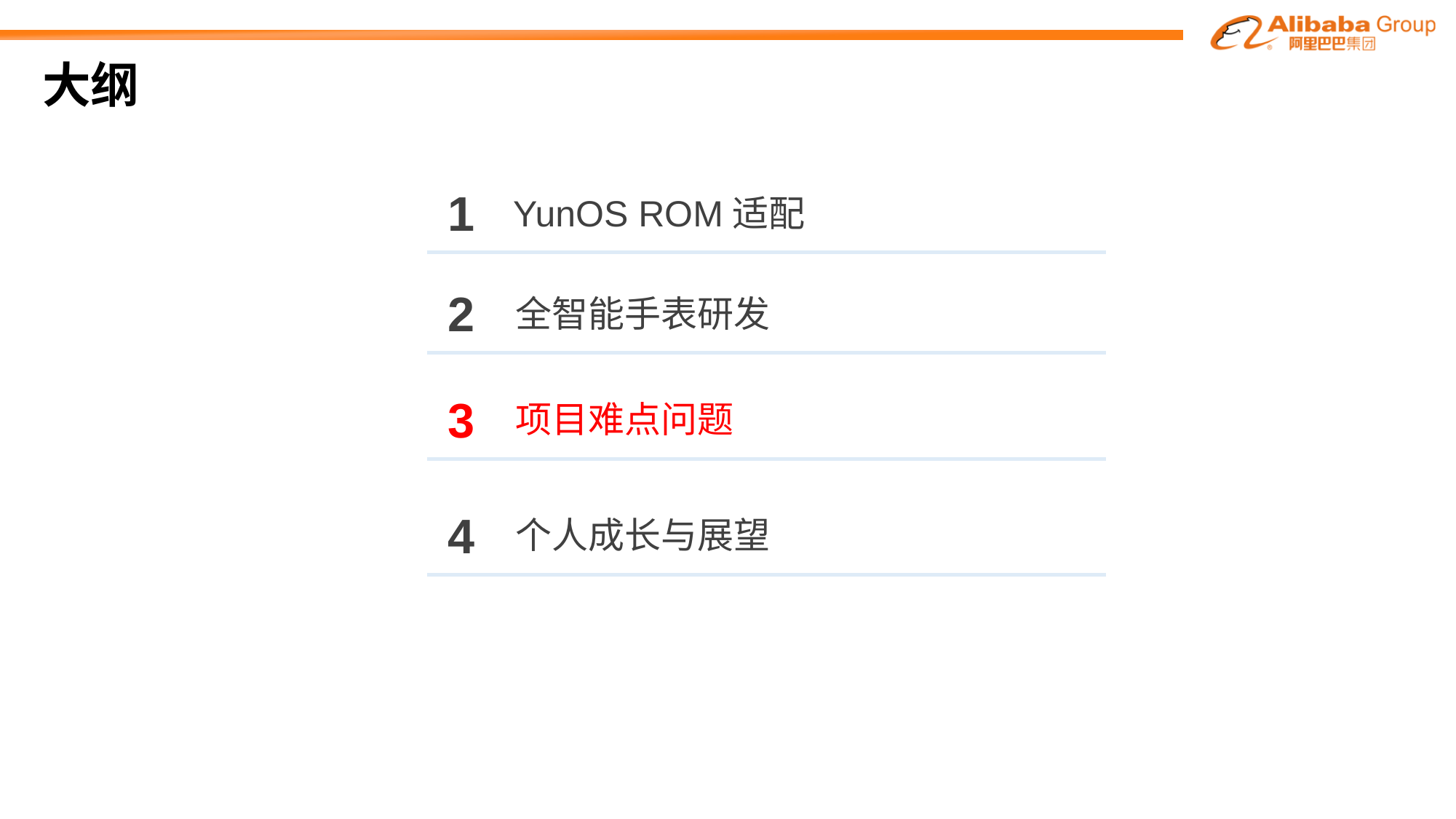

# 大纲
1
YunOS ROM适配
2
全智能手表研发
3
项目难点问题
4
个人成长与展望